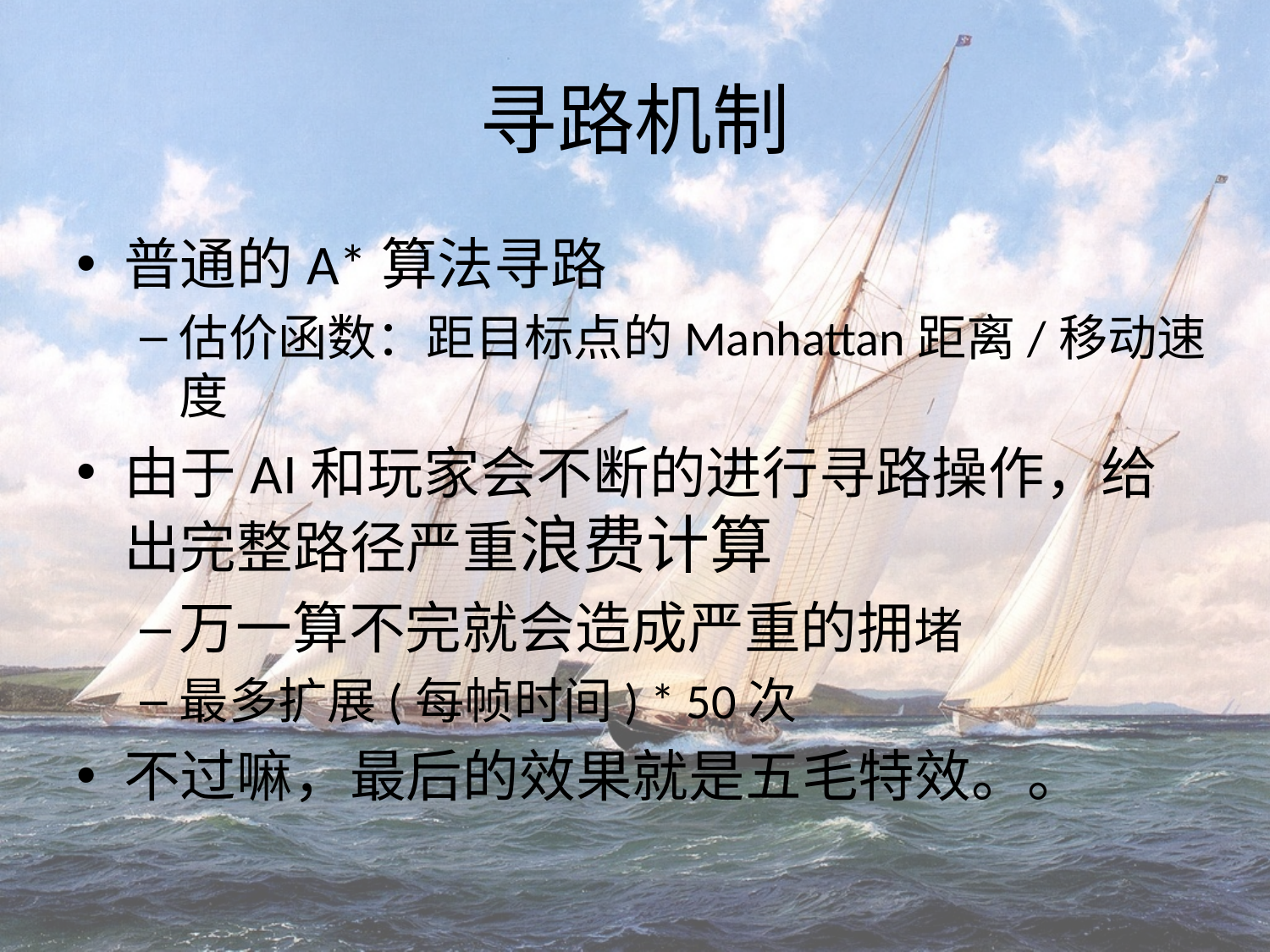

# 寻路机制
普通的A*算法寻路
估价函数：距目标点的Manhattan距离/移动速度
由于AI和玩家会不断的进行寻路操作，给出完整路径严重浪费计算
万一算不完就会造成严重的拥堵
最多扩展(每帧时间) * 50次
不过嘛，最后的效果就是五毛特效。。